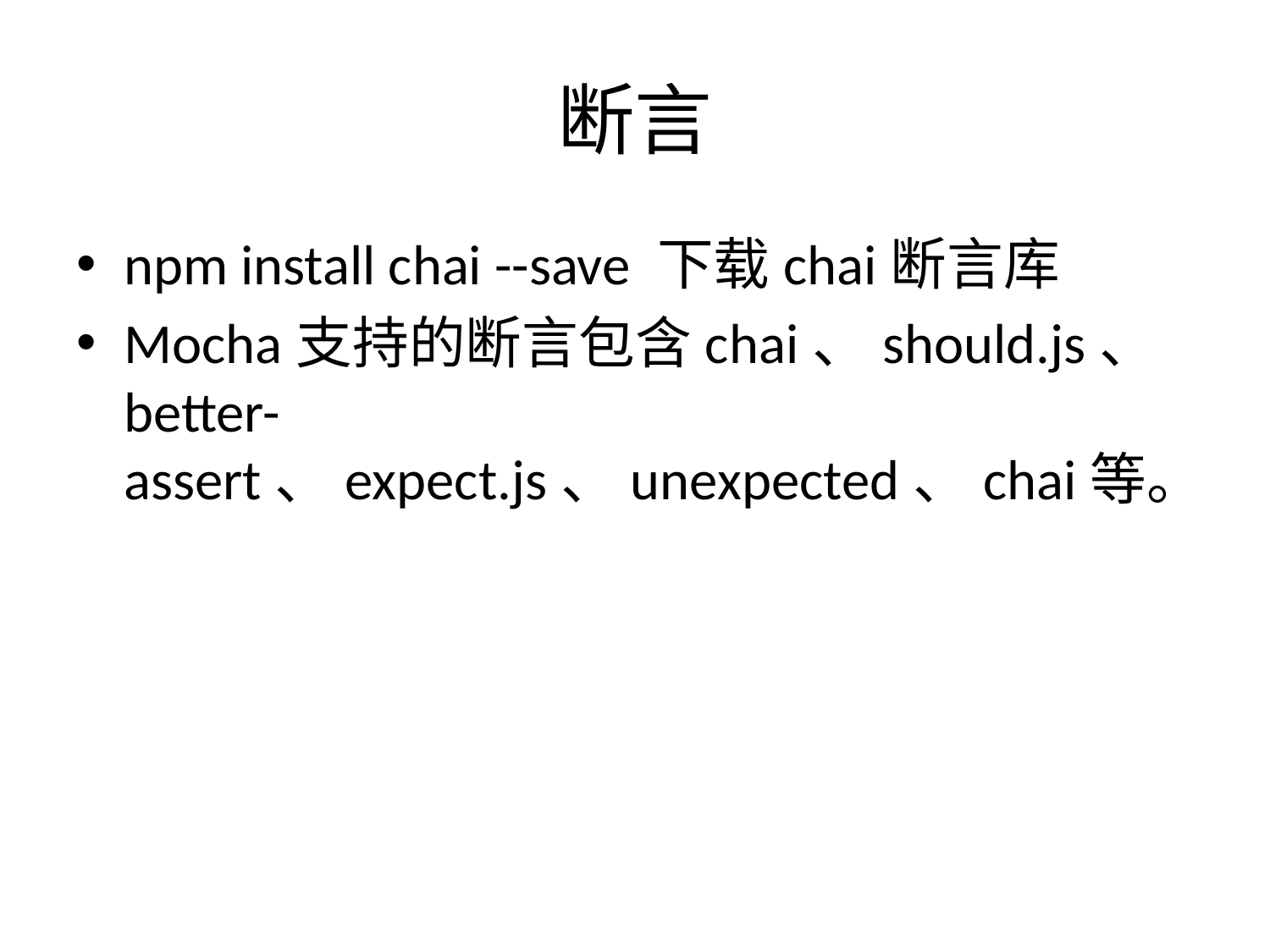

# 断言
npm install chai --save 下载chai断言库
Mocha支持的断言包含chai、should.js、better-assert、expect.js、unexpected、chai等。